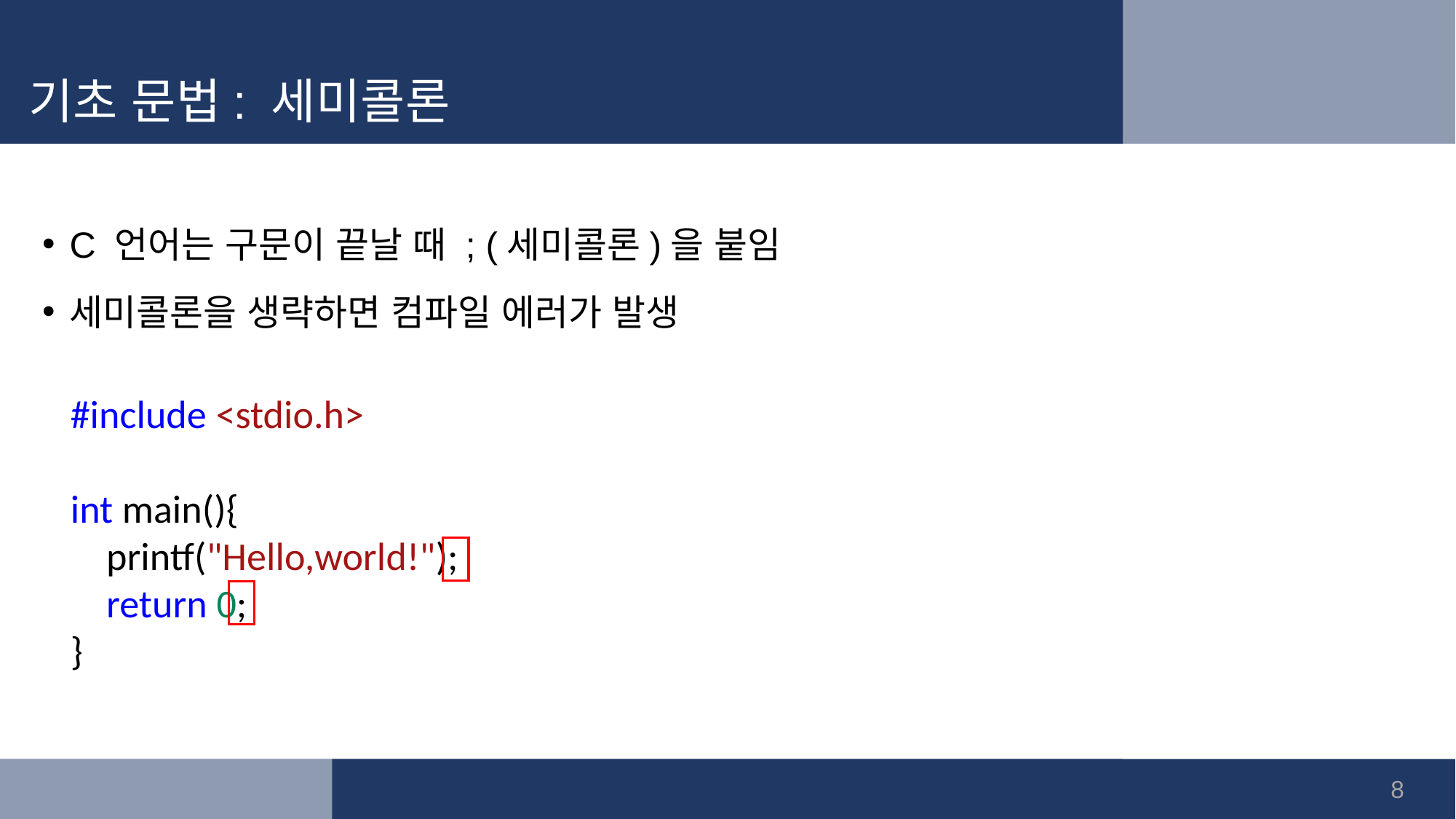

# 기초 문법: 세미콜론
C 언어는 구문이 끝날 때 ; (세미콜론)을 붙임
세미콜론을 생략하면 컴파일 에러가 발생
#include <stdio.h>

int main(){
    printf("Hello,world!");
    return 0;
}

8